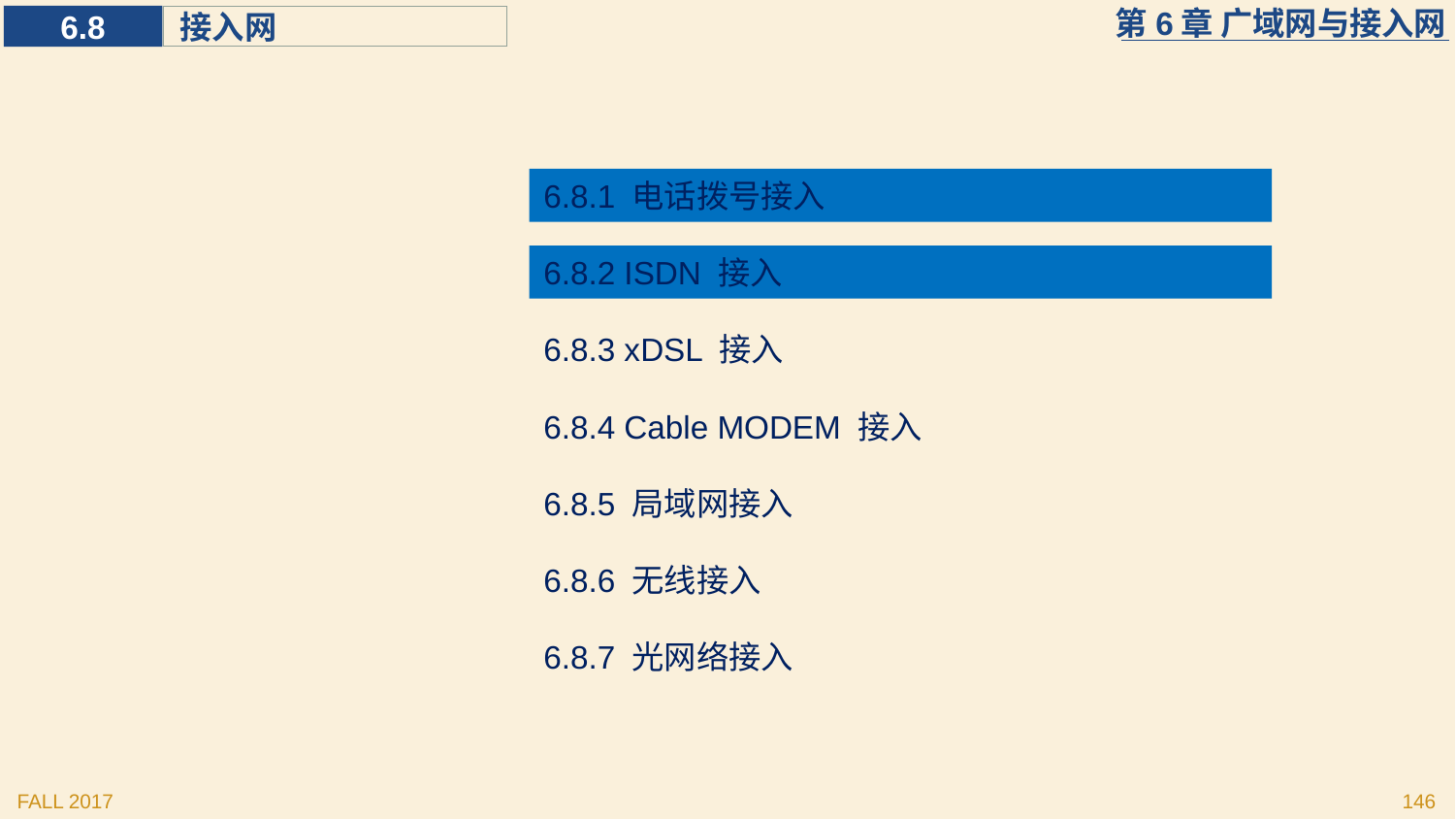

6.8.1 电话拨号接入
6.8.2 ISDN 接入
6.8.3 xDSL 接入
6.8.4 Cable MODEM 接入
6.8.5 局域网接入
6.8.6 无线接入
6.8.7 光网络接入